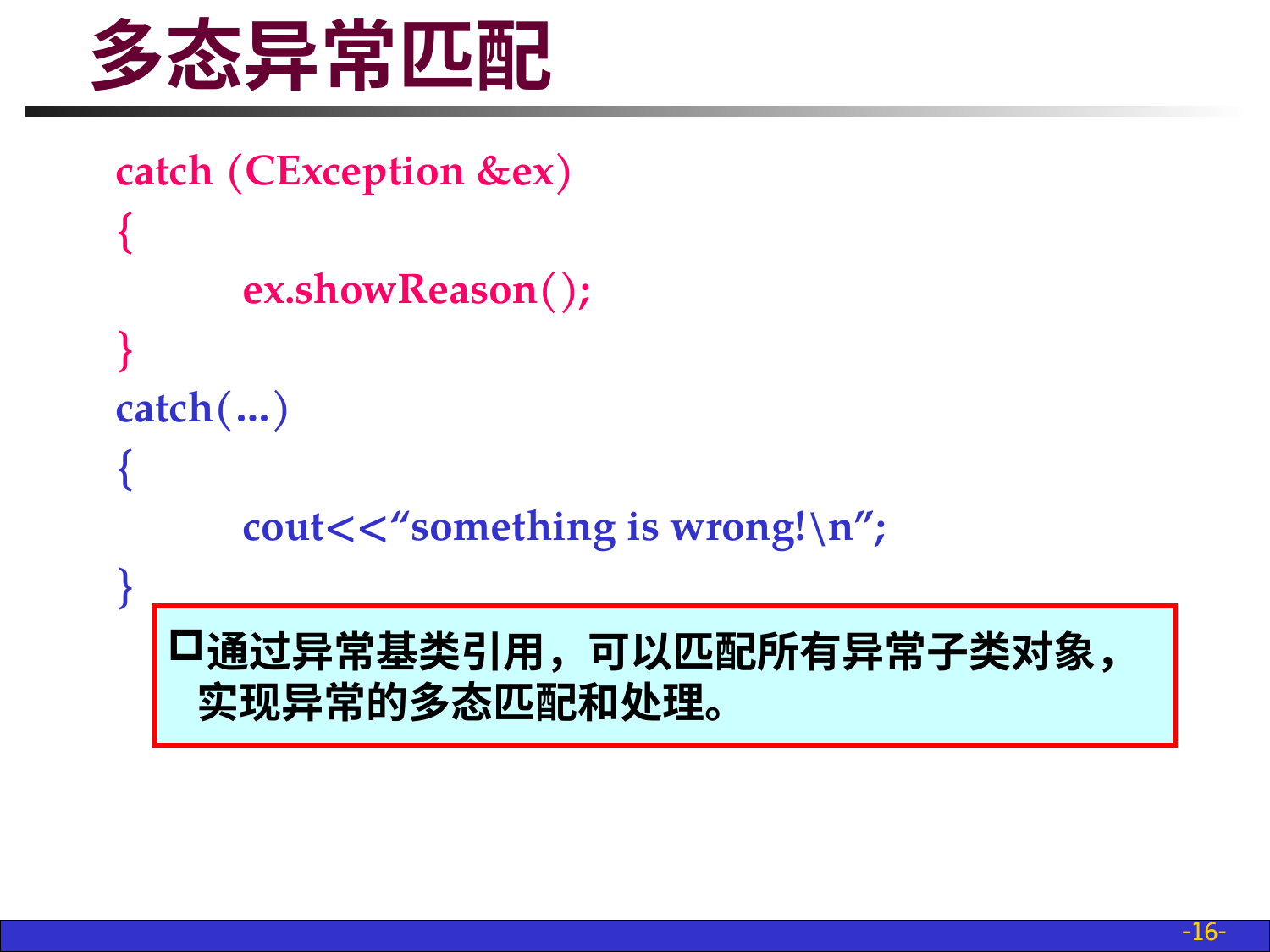

# 多态异常匹配
	catch (CException &ex)
	{
		ex.showReason();
	}
	catch(…)
	{
		cout<<“something is wrong!\n”;
	}
通过异常基类引用，可以匹配所有异常子类对象，
  实现异常的多态匹配和处理。
-16-